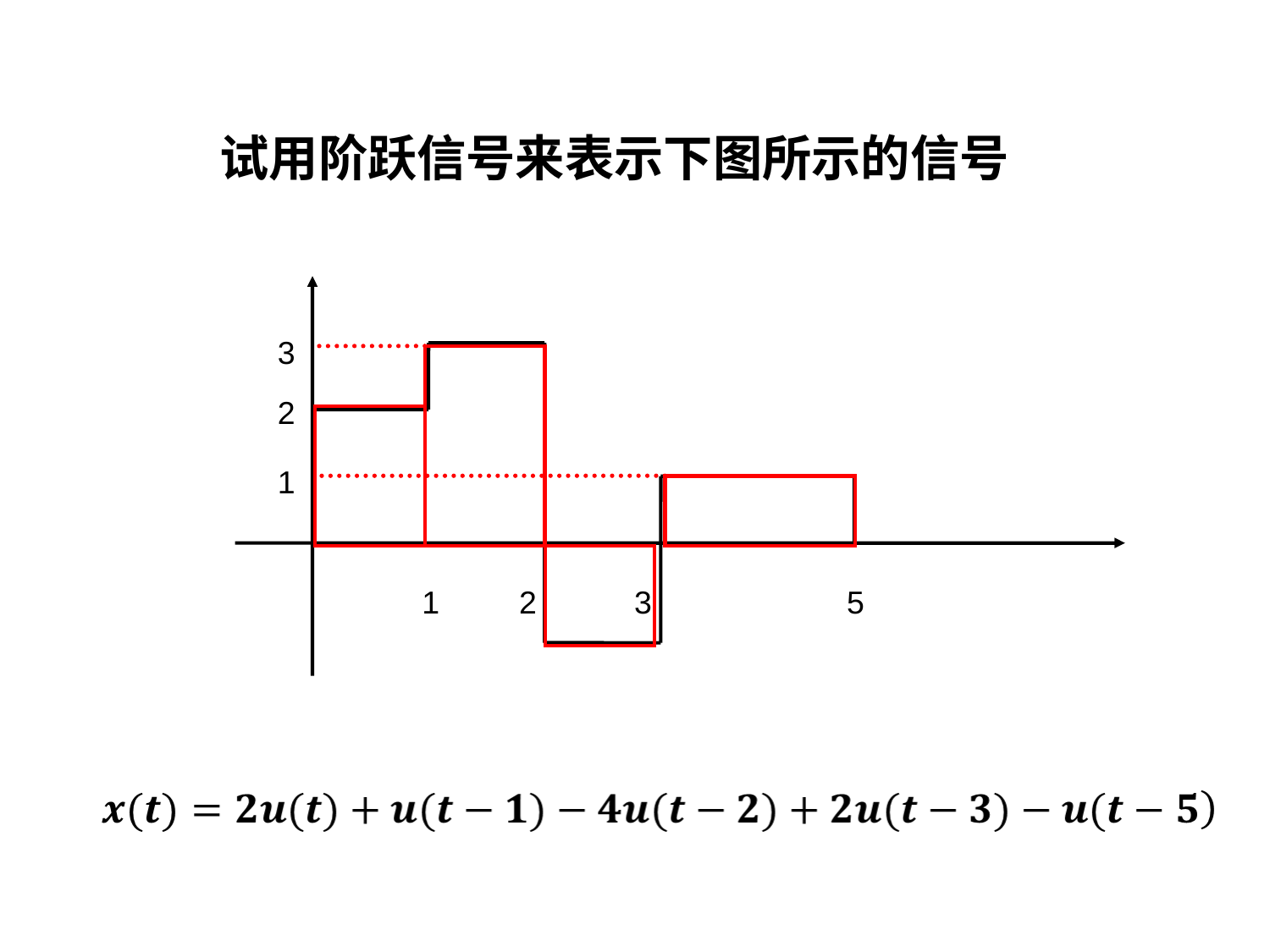

# 试用阶跃信号来表示下图所示的信号

3

2

1

    1         2           3                      5

65